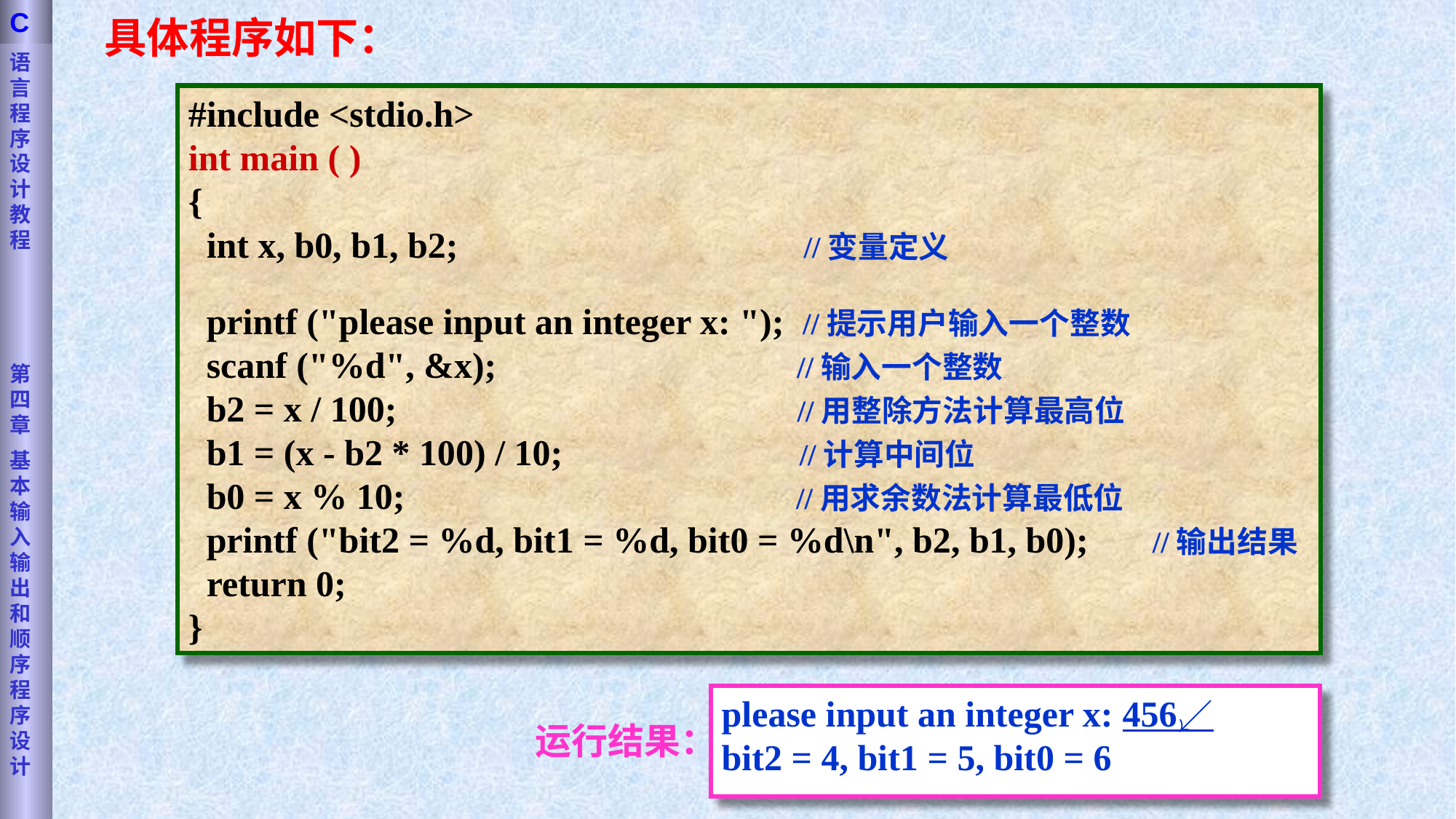

语言程序设计教程

第四章
基本输入输出和顺序程序设计
C
具体程序如下：
#include <stdio.h>
int main ( )
{
  int x, b0, b1, b2;                                      //变量定义

  printf ("please input an integer x: ");  //提示用户输入一个整数
  scanf ("%d", &x);                                 //输入一个整数
  b2 = x / 100;                                            //用整除方法计算最高位
  b1 = (x - b2 * 100) / 10;                          //计算中间位
  b0 = x % 10;                                           //用求余数法计算最低位
  printf ("bit2 = %d, bit1 = %d, bit0 = %d\n", b2, b1, b0);       //输出结果
  return 0;
}
please input an integer x: 456↙
bit2 = 4, bit1 = 5, bit0 = 6
运行结果：